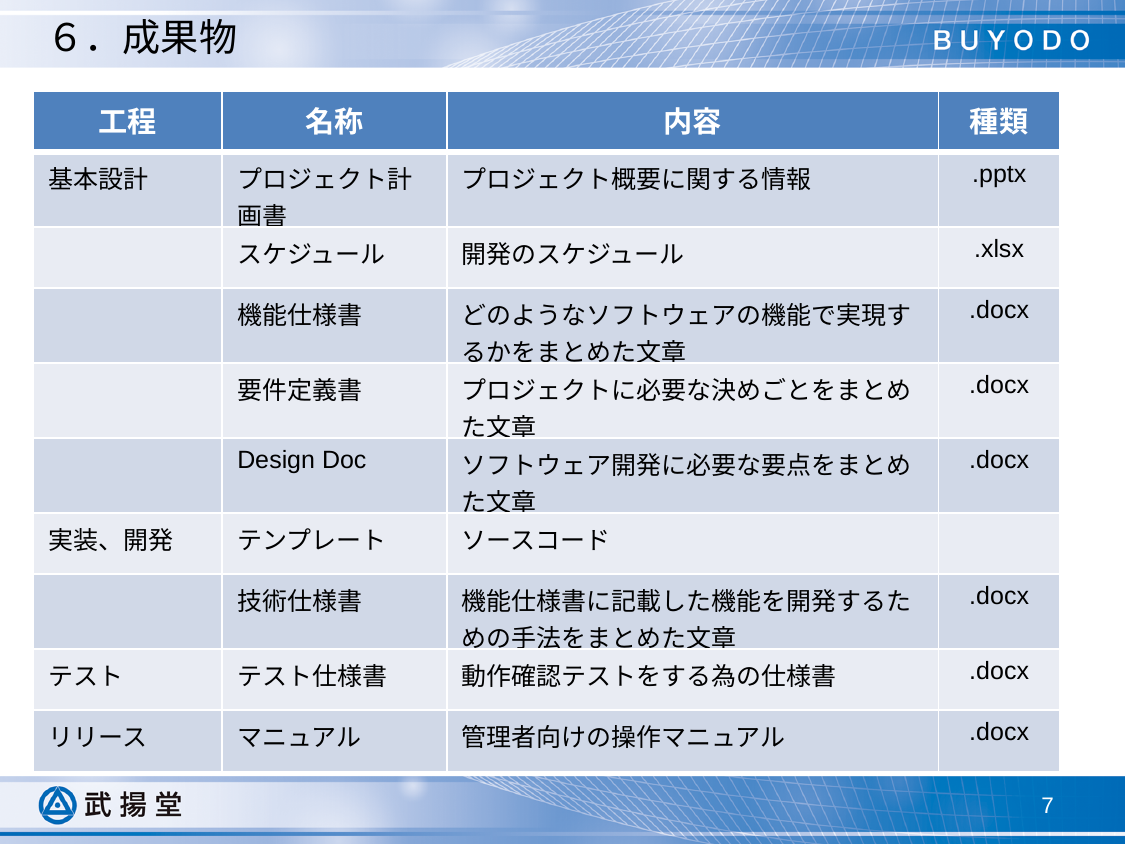

６．成果物
| 工程 | 名称 | 内容 | 種類 |
| --- | --- | --- | --- |
| 基本設計 | プロジェクト計画書 | プロジェクト概要に関する情報 | .pptx |
|  | スケジュール | 開発のスケジュール | .xlsx |
|  | 機能仕様書 | どのようなソフトウェアの機能で実現するかをまとめた文章 | .docx |
|  | 要件定義書 | プロジェクトに必要な決めごとをまとめた文章 | .docx |
|  | Design Doc | ソフトウェア開発に必要な要点をまとめた文章 | .docx |
| 実装、開発 | テンプレート | ソースコード |  |
|  | 技術仕様書 | 機能仕様書に記載した機能を開発するための手法をまとめた文章 | .docx |
| テスト | テスト仕様書 | 動作確認テストをする為の仕様書 | .docx |
| リリース | マニュアル | 管理者向けの操作マニュアル | .docx |
7